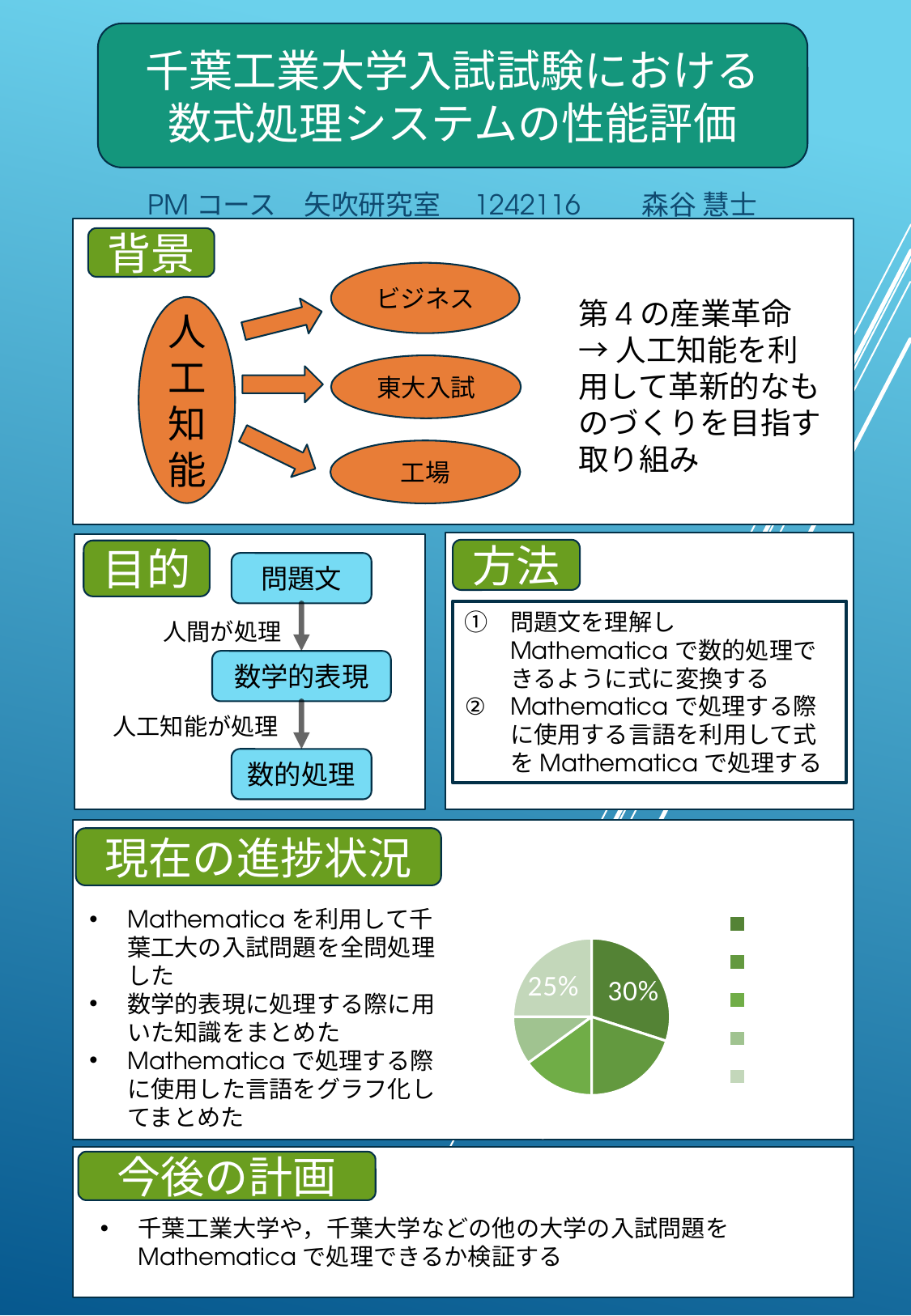

千葉工業大学入試試験における
数式処理システムの性能評価
PMコース　矢吹研究室　1242116　　森谷 慧士

背景
ビジネス
第4の産業革命
→人工知能を利用して革新的なものづくりを目指す取り組み
人工知能

東大入試

工場

方法
問題文を理解しMathematicaで数的処理できるように式に変換する
Mathematicaで処理する際に使用する言語を利用して式をMathematicaで処理する

目的
問題文
数学的表現
数的処理
人間が処理
人工知能が処理

現在の進捗状況

### Chart: Mathematicaで使用した言語

| Category |  |
|---|---|
| Solve | 6.0 |
| Simplify | 4.0 |
| Expand | 3.0 |
| D | 2.0 |
| その他 | 5.0 |
Mathematicaを利用して千葉工大の入試問題を全問処理した
数学的表現に処理する際に用いた知識をまとめた
Mathematicaで処理する際に使用した言語をグラフ化してまとめた

今後の計画
千葉工業大学や，千葉大学などの他の大学の入試問題をMathematicaで処理できるか検証する